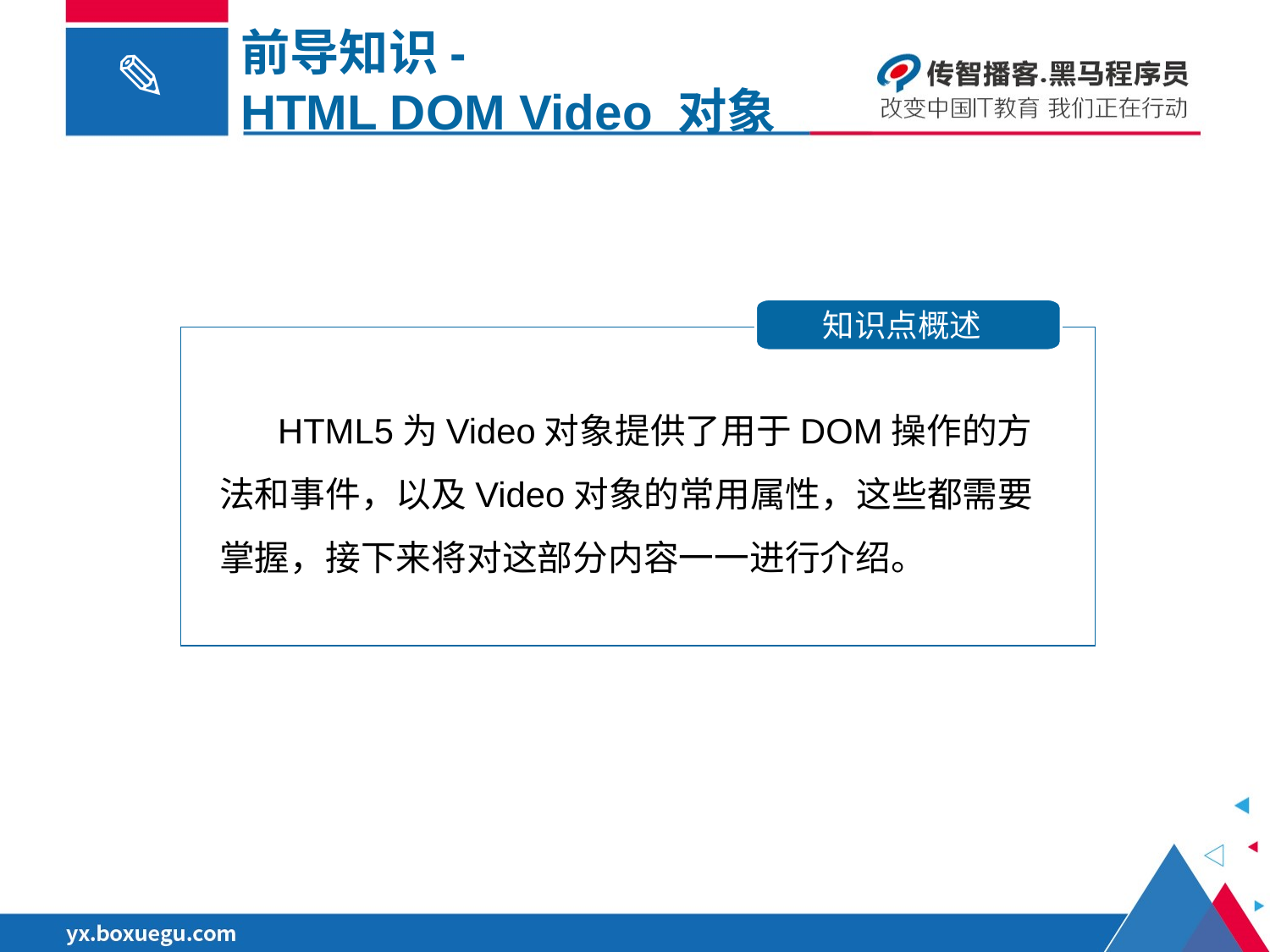

前导知识-
HTML DOM Video 对象

知识点概述
      HTML5为Video对象提供了用于DOM操作的方法和事件，以及Video对象的常用属性，这些都需要掌握，接下来将对这部分内容一一进行介绍。